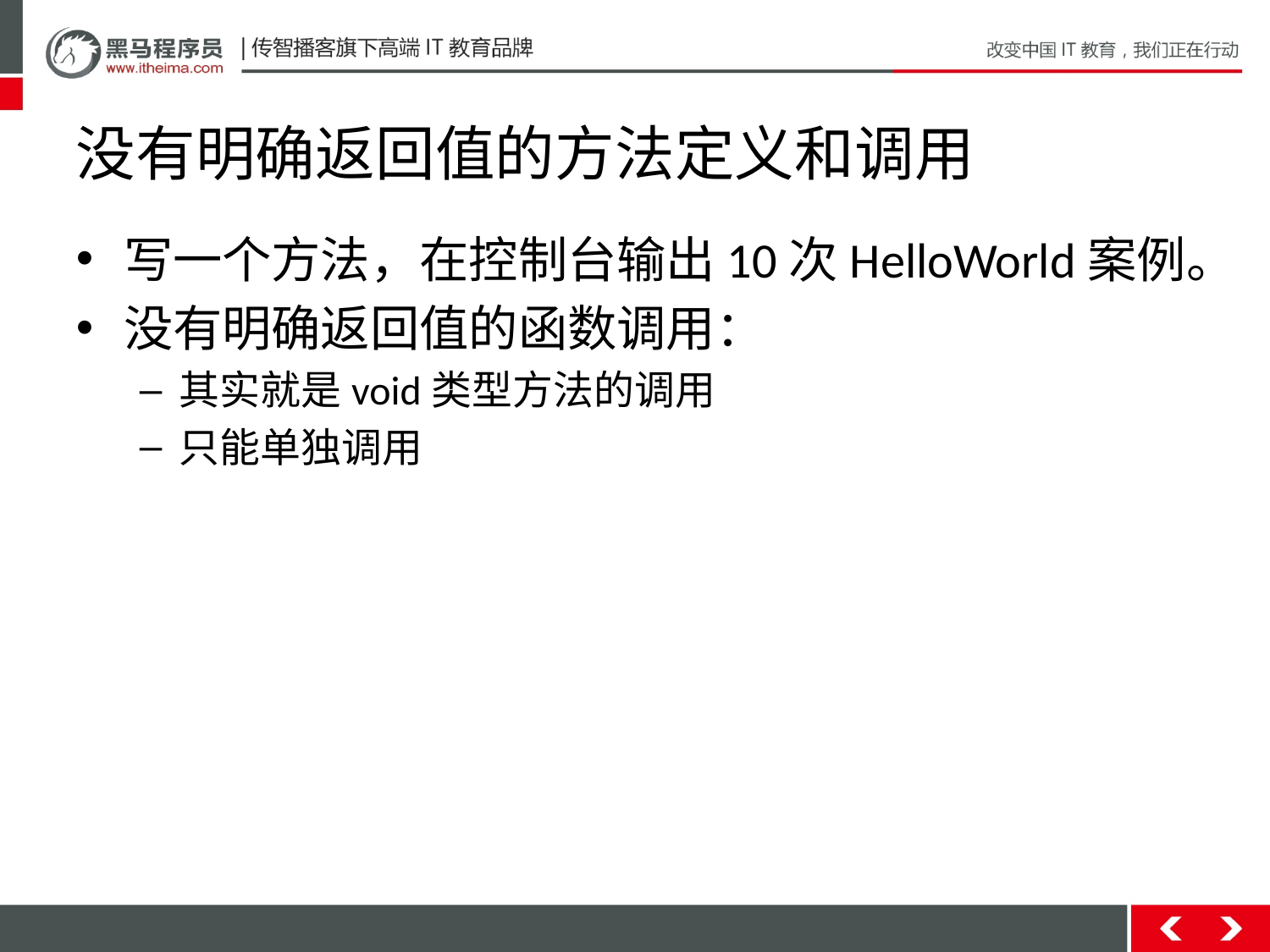

# 没有明确返回值的方法定义和调用
写一个方法，在控制台输出10次HelloWorld案例。
没有明确返回值的函数调用：
其实就是void类型方法的调用
只能单独调用